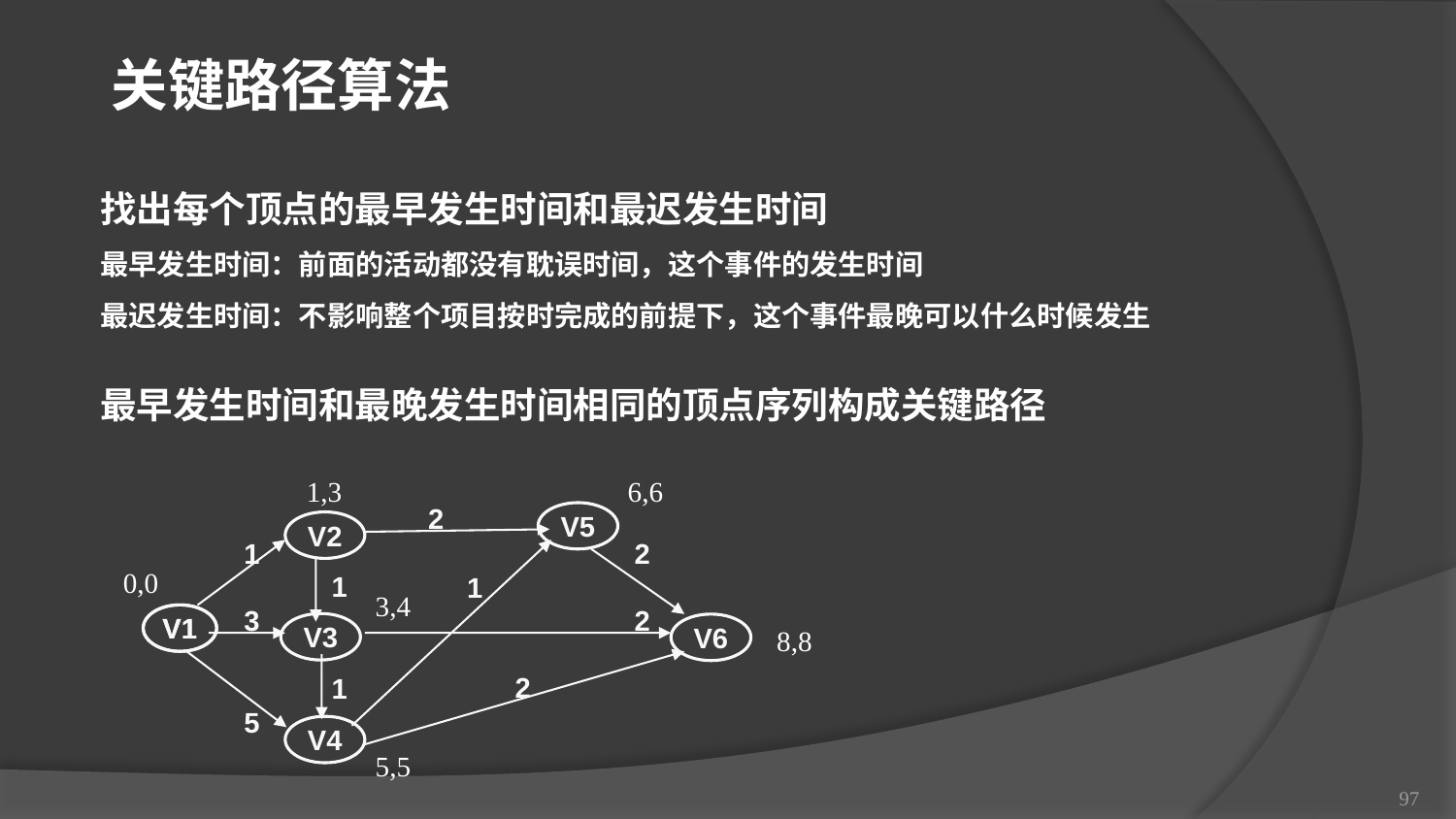

关键路径算法
找出每个顶点的最早发生时间和最迟发生时间
最早发生时间：前面的活动都没有耽误时间，这个事件的发生时间
最迟发生时间：不影响整个项目按时完成的前提下，这个事件最晚可以什么时候发生

最早发生时间和最晚发生时间相同的顶点序列构成关键路径
1,3
6,6
2
V5
V2

1

3

5
2

2

1

1
1
V1
V1
V3
V6

2
V4
0,0
3,4
8,8
5,5
97